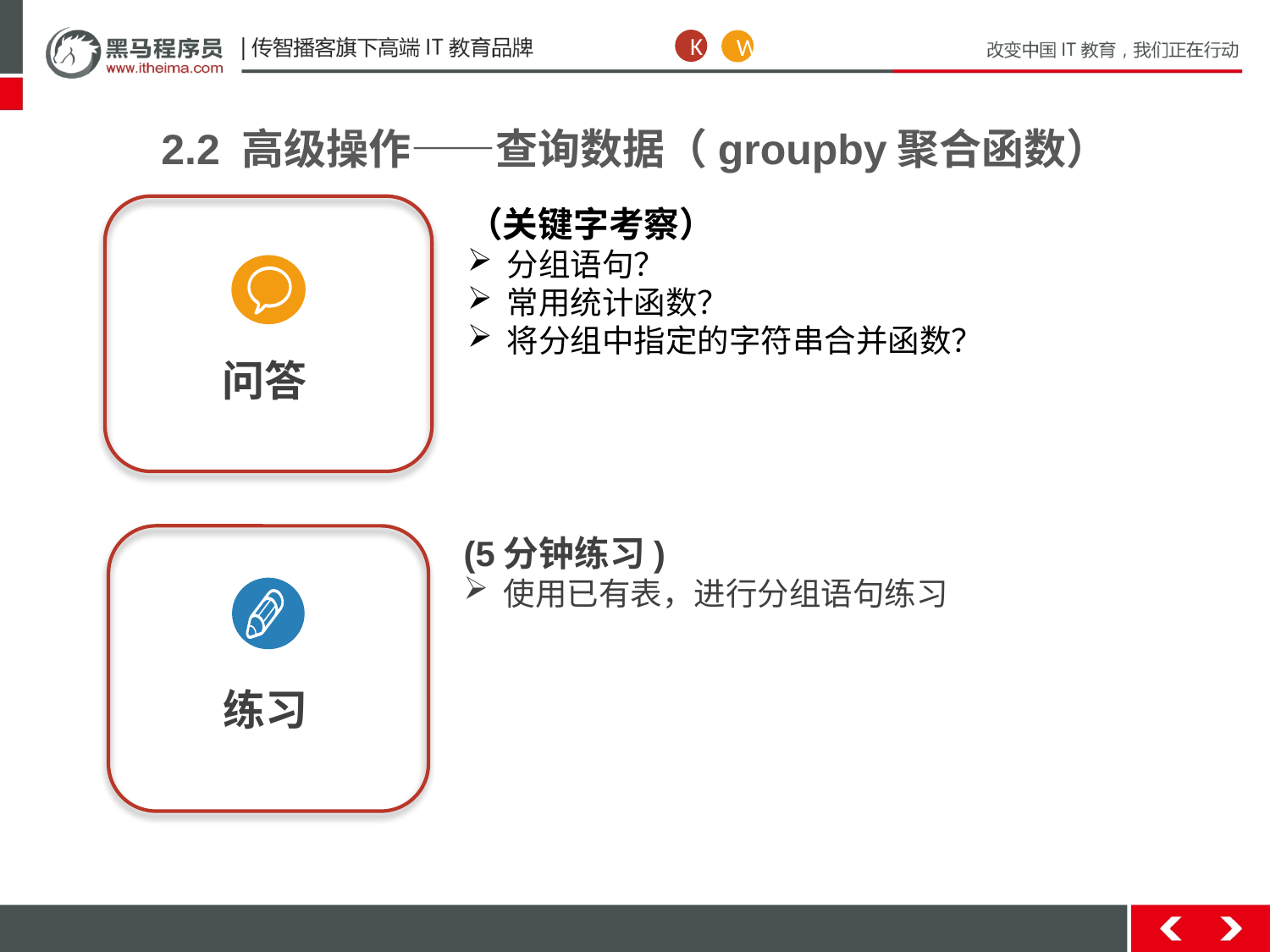

K
W
2.2 高级操作——查询数据（groupby聚合函数）

问答
（关键字考察）
分组语句？
常用统计函数？
将分组中指定的字符串合并函数？
(5分钟练习)
使用已有表，进行分组语句练习

练习